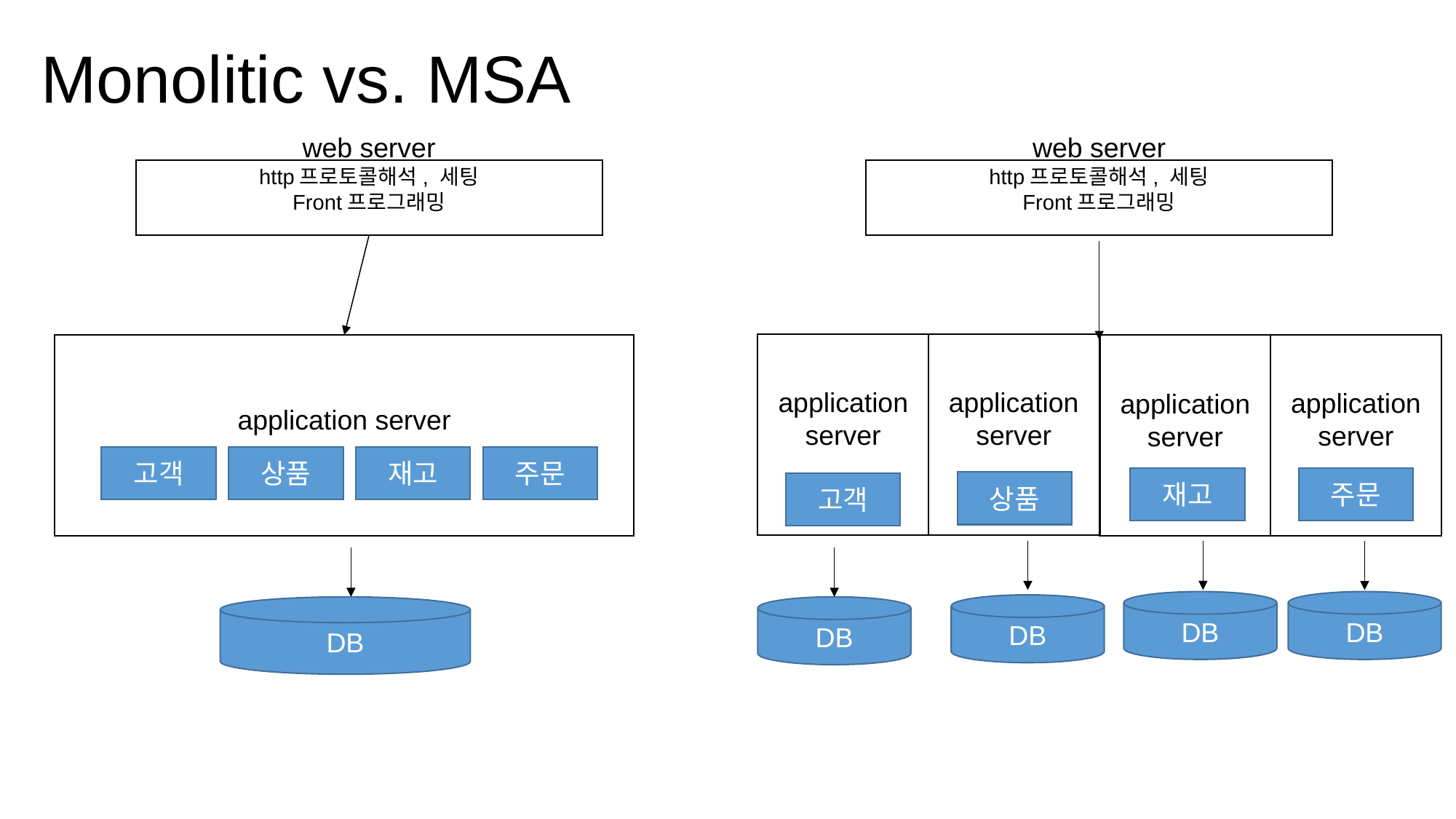

# Monolitic vs. MSA
web server
http프로토콜해석, 세팅
Front프로그래밍

web server
http프로토콜해석, 세팅
Front프로그래밍

application server

application server

application server

application server

application server

고객
상품
재고
주문
재고
주문
상품
고객
DB
DB
DB
DB
DB